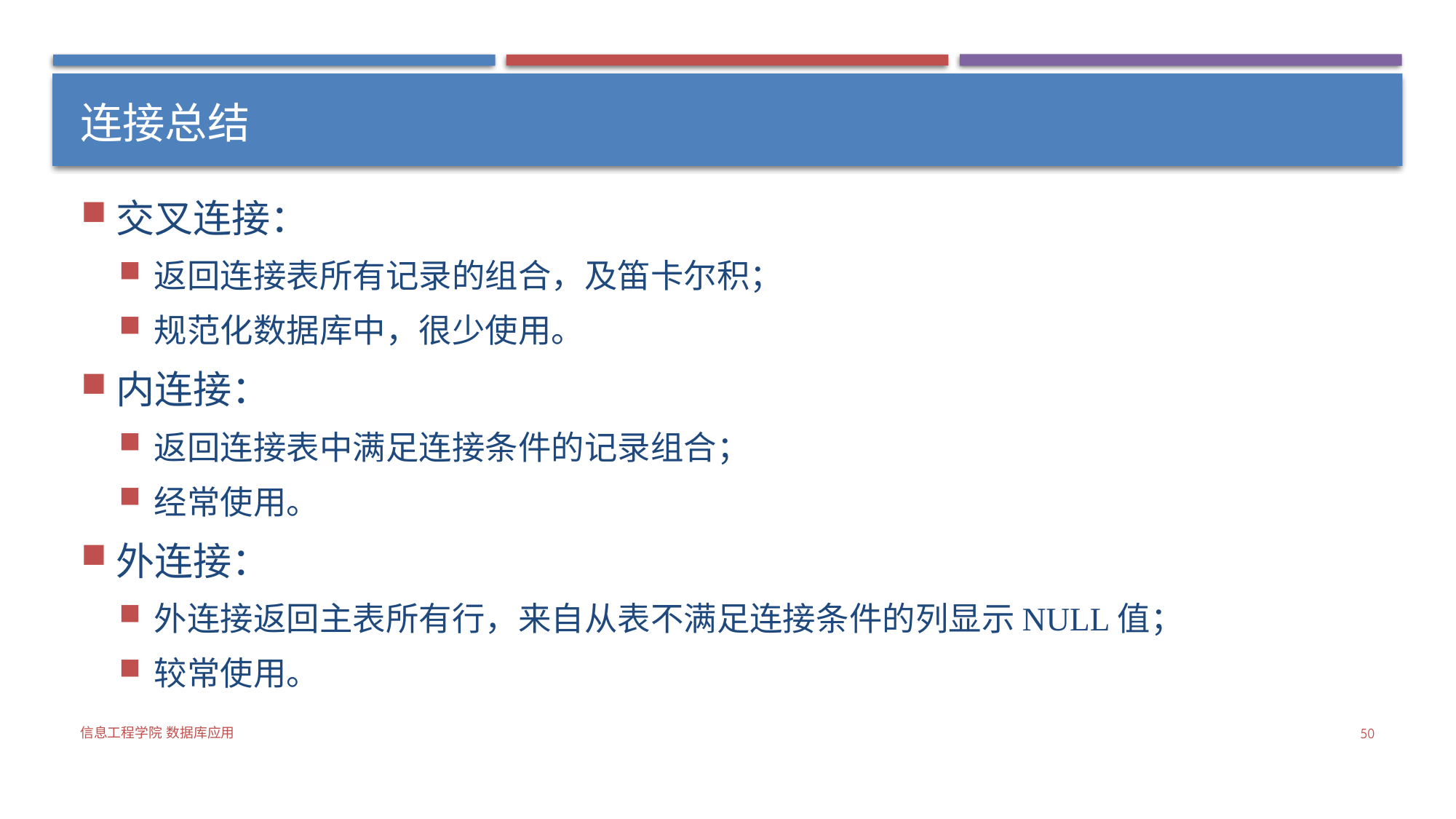

# 连接总结
交叉连接：
返回连接表所有记录的组合，及笛卡尔积；
规范化数据库中，很少使用。
内连接：
返回连接表中满足连接条件的记录组合；
经常使用。
外连接：
外连接返回主表所有行，来自从表不满足连接条件的列显示NULL值；
较常使用。
信息工程学院 数据库应用
50